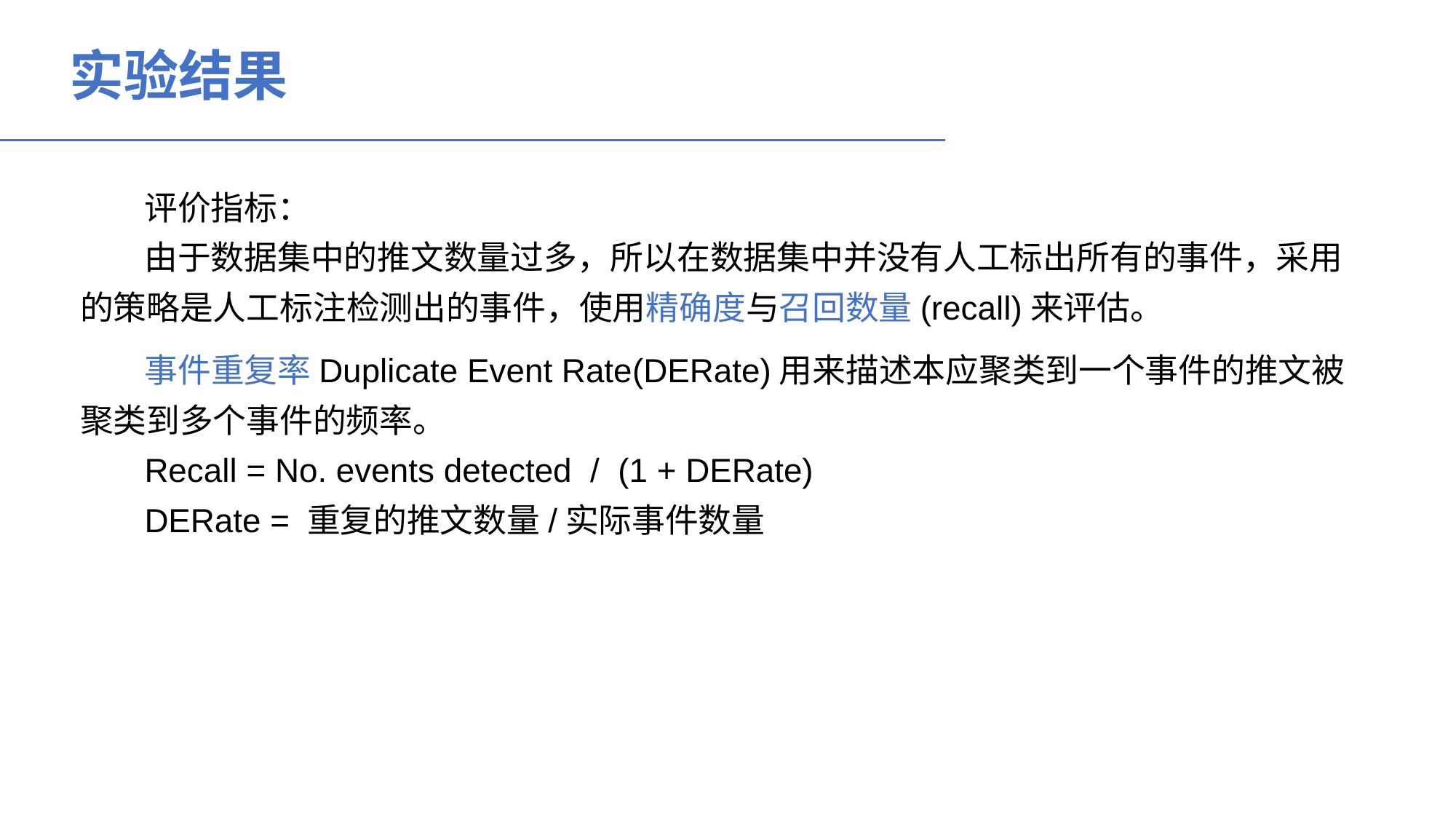

实验结果
评价指标：
由于数据集中的推文数量过多，所以在数据集中并没有人工标出所有的事件，采用的策略是人工标注检测出的事件，使用精确度与召回数量(recall)来评估。
事件重复率Duplicate Event Rate(DERate)用来描述本应聚类到一个事件的推文被聚类到多个事件的频率。
Recall = No. events detected  /  (1 + DERate)
DERate = 重复的推文数量/实际事件数量